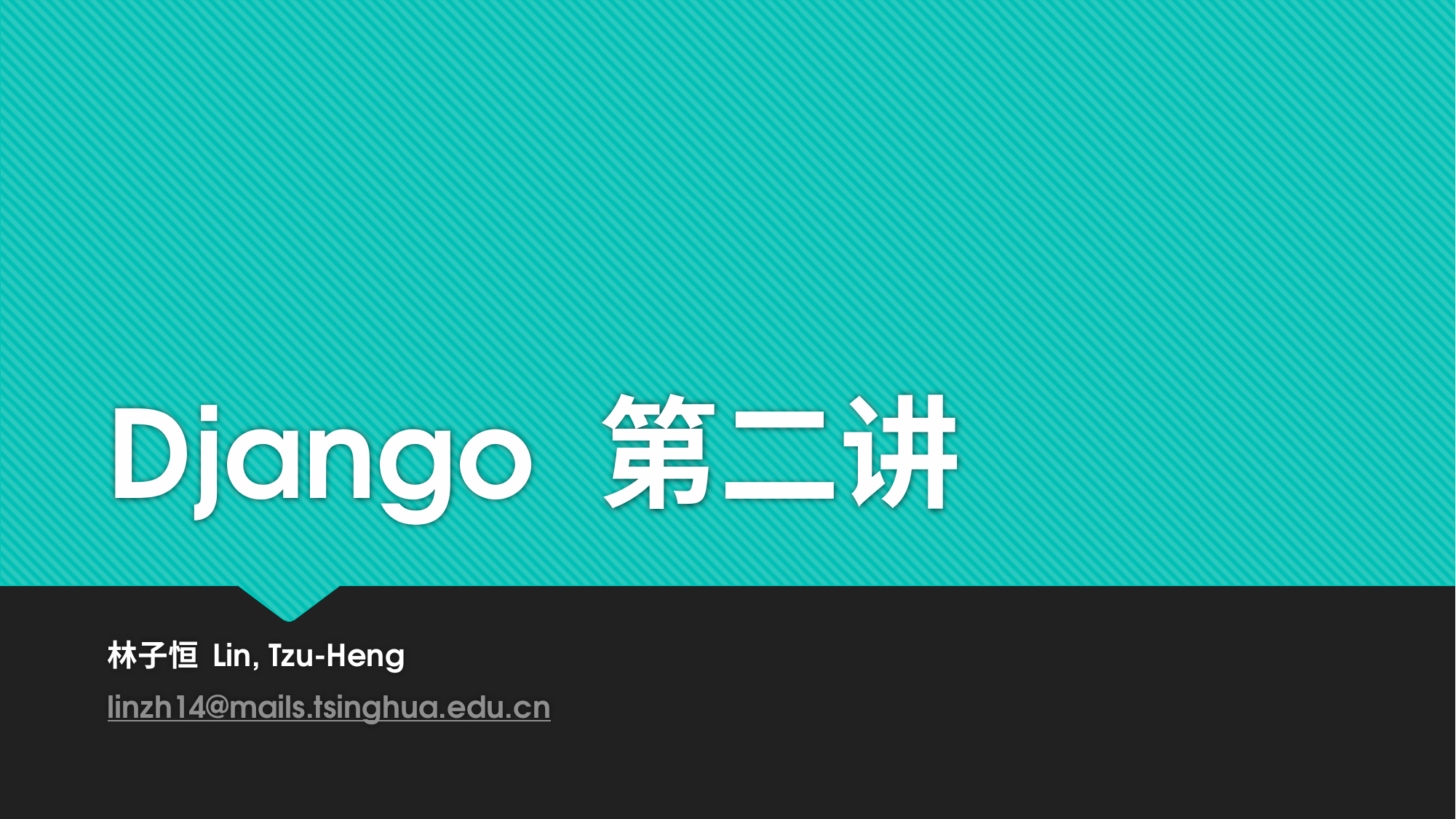

# Django 第二讲
林子恒 Lin, Tzu-Heng
linzh14@mails.tsinghua.edu.cn